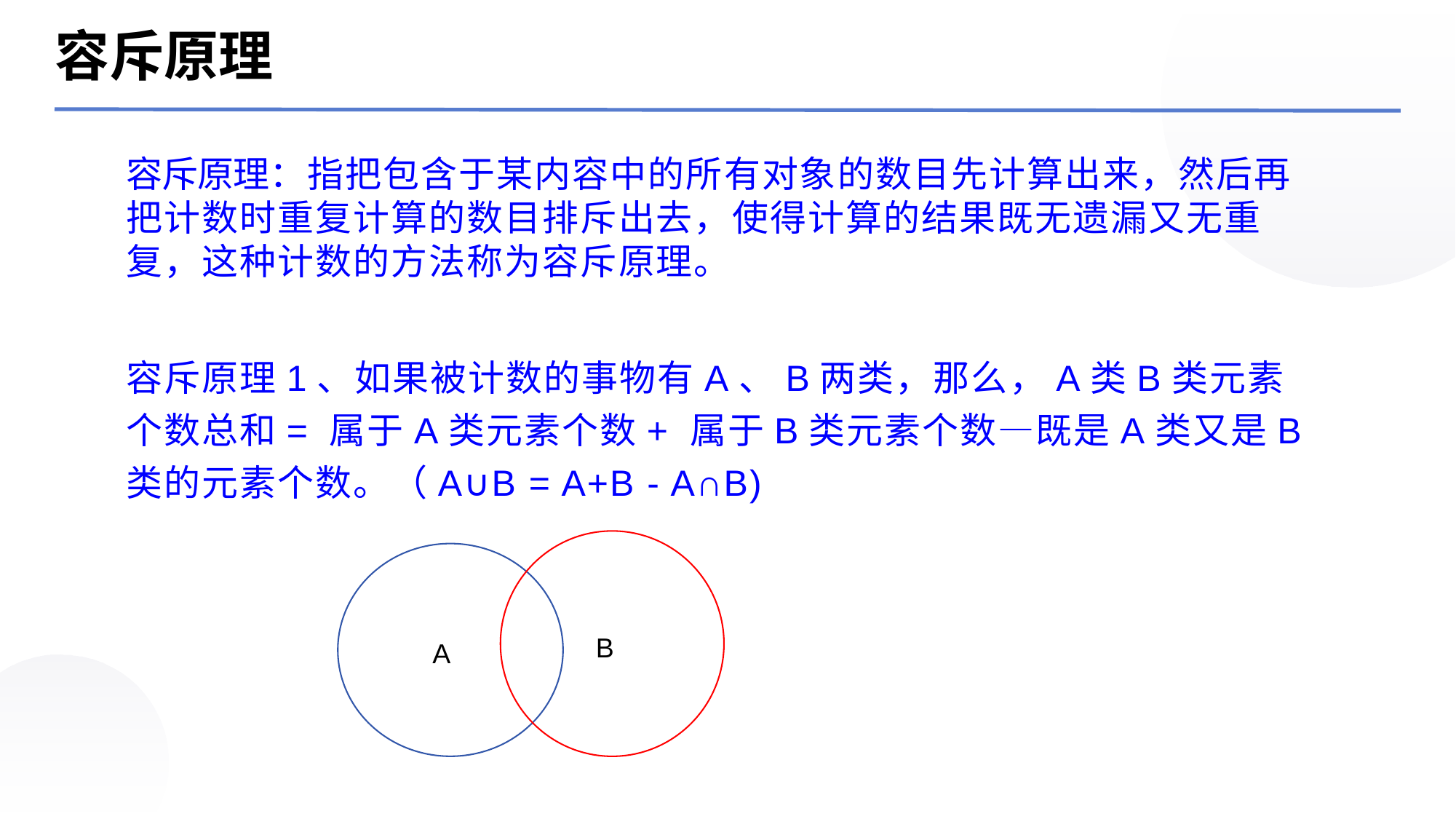

容斥原理
容斥原理：指把包含于某内容中的所有对象的数目先计算出来，然后再把计数时重复计算的数目排斥出去，使得计算的结果既无遗漏又无重复，这种计数的方法称为容斥原理。

容斥原理1、如果被计数的事物有A、B两类，那么，A类B类元素个数总和= 属于A类元素个数+ 属于B类元素个数—既是A类又是B类的元素个数。（A∪B = A+B - A∩B)

B
A